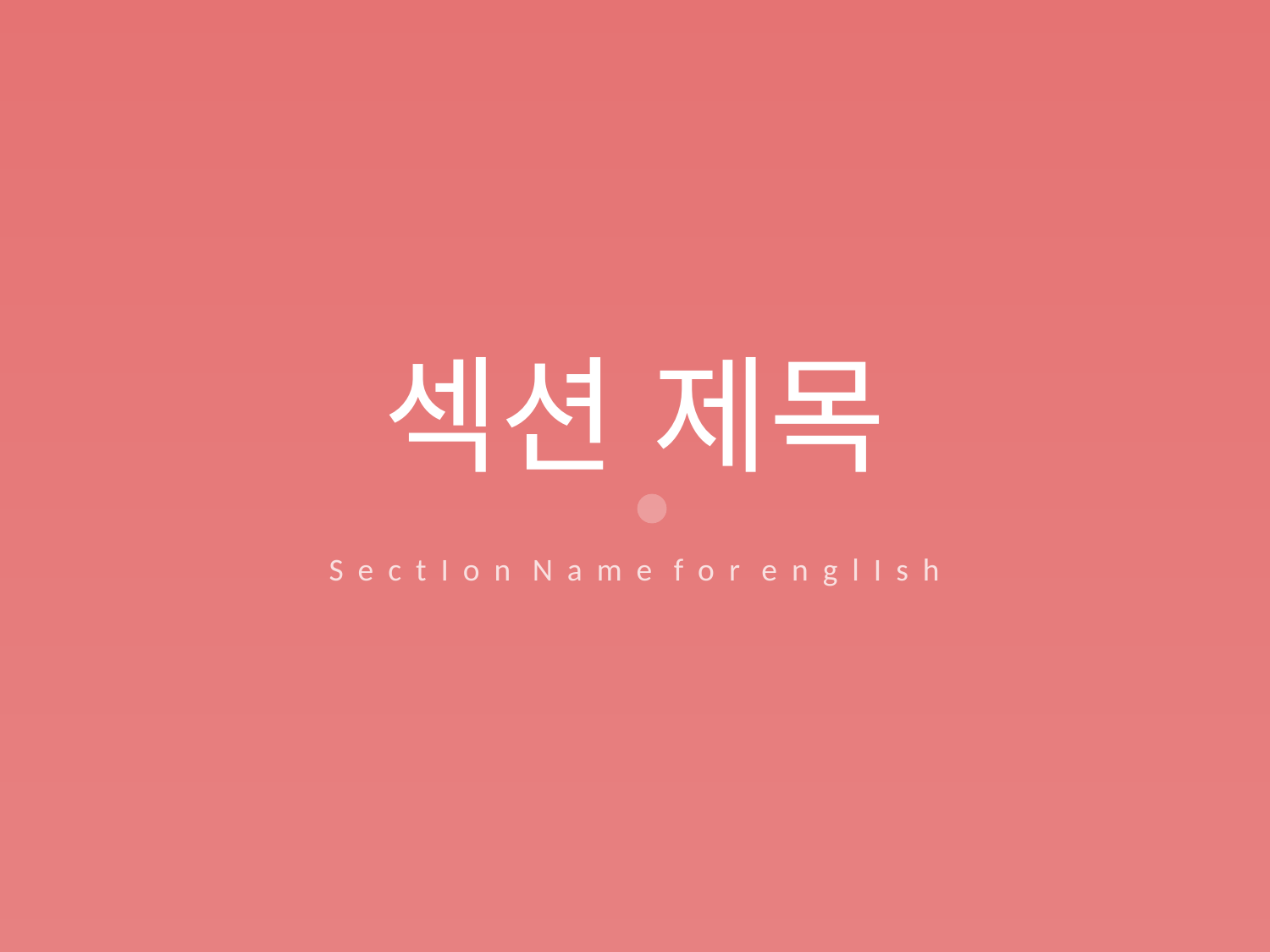

섹션 제목

S  e  c  t  I  o  n   N  a  m  e   f  o  r   e  n  g  l  I  s  h